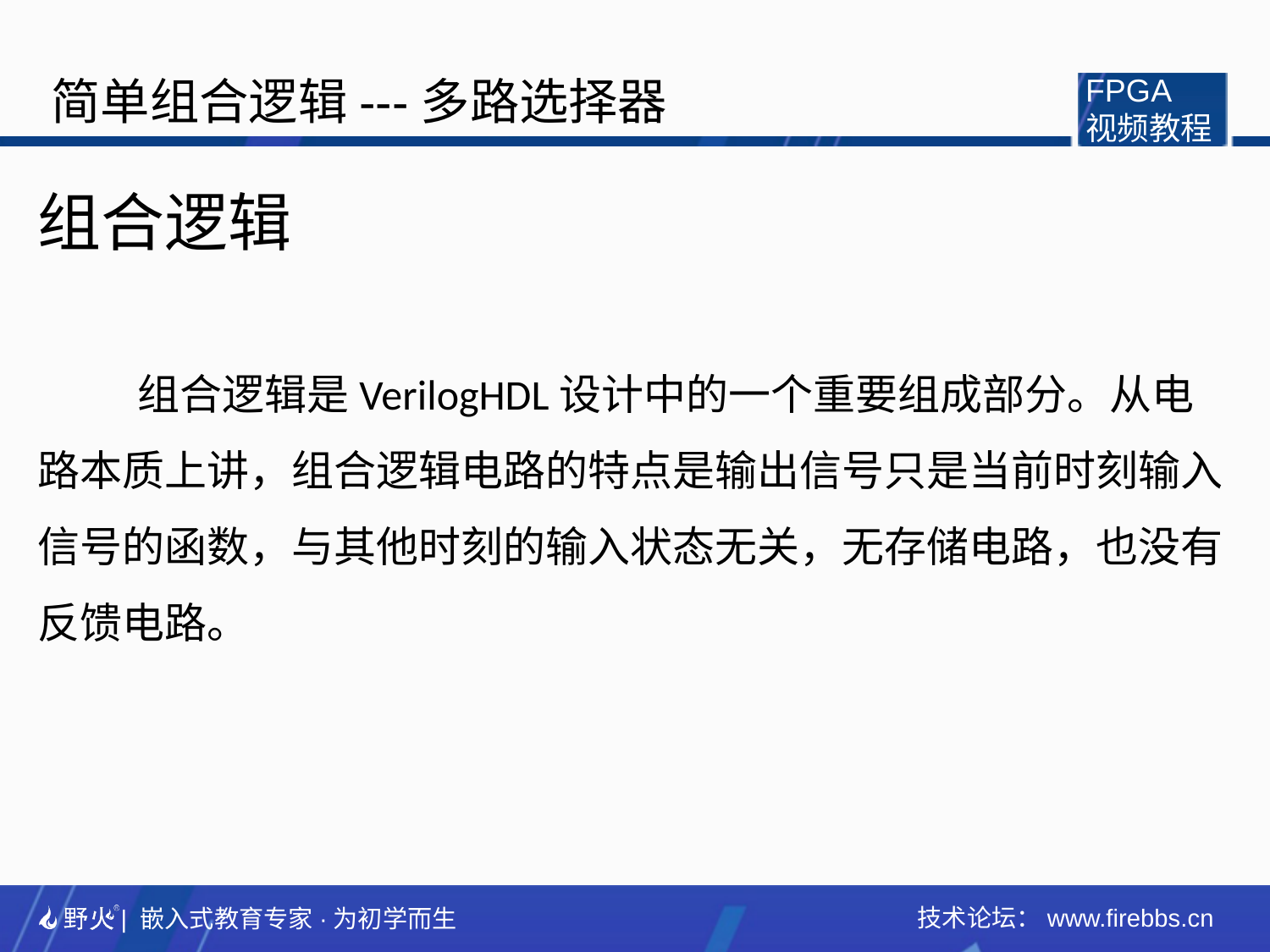

简单组合逻辑---多路选择器
FPGA
视频教程
组合逻辑
组合逻辑是VerilogHDL设计中的一个重要组成部分。从电路本质上讲，组合逻辑电路的特点是输出信号只是当前时刻输入信号的函数，与其他时刻的输入状态无关，无存储电路，也没有反馈电路。